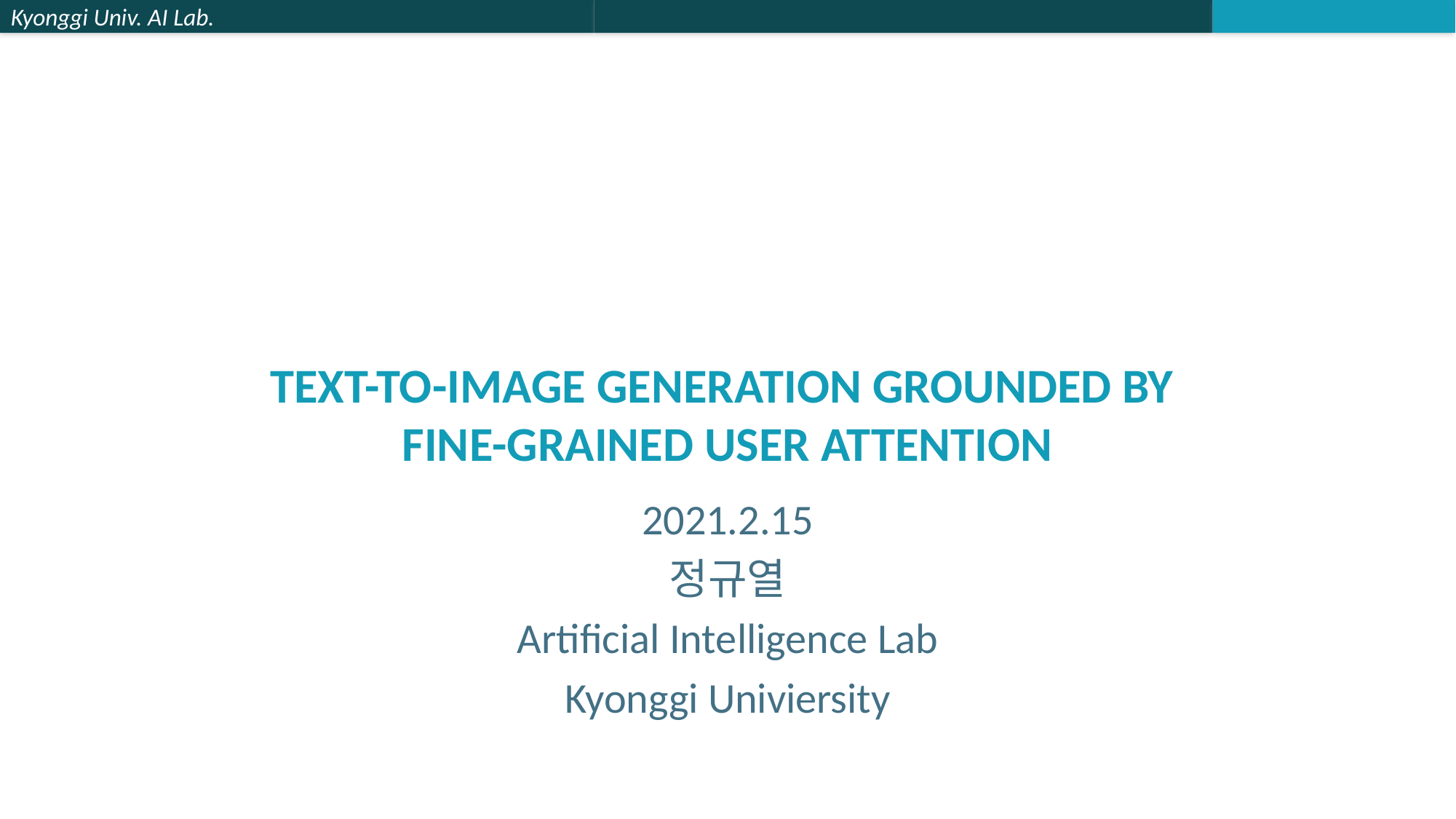

# Text-to-Image Generation Grounded by Fine-Grained User Attention
2021.2.15
정규열
Artificial Intelligence Lab
Kyonggi Univiersity